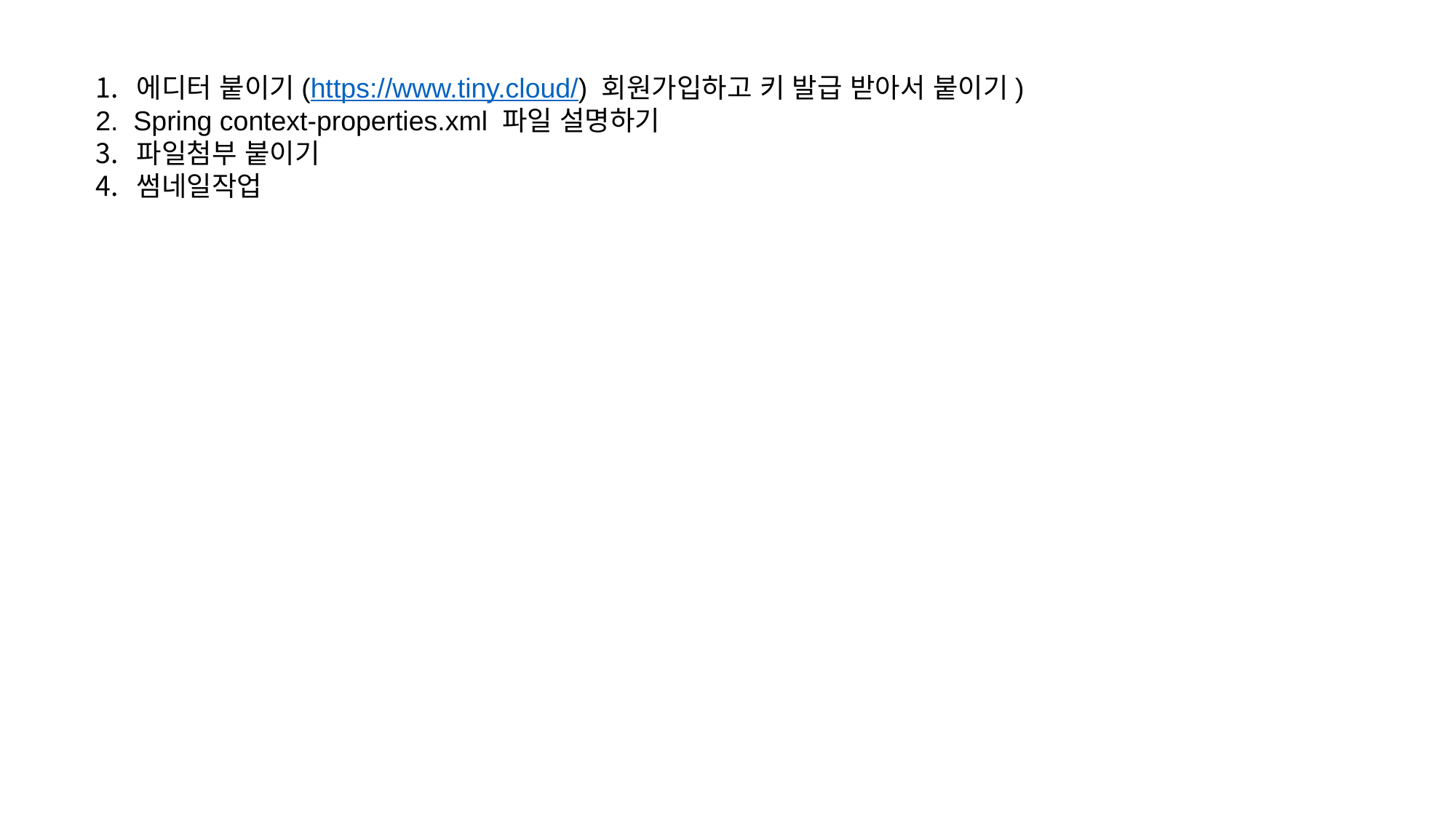

에디터 붙이기(https://www.tiny.cloud/) 회원가입하고 키 발급 받아서 붙이기)
2.  Spring context-properties.xml 파일 설명하기
파일첨부 붙이기
썸네일작업